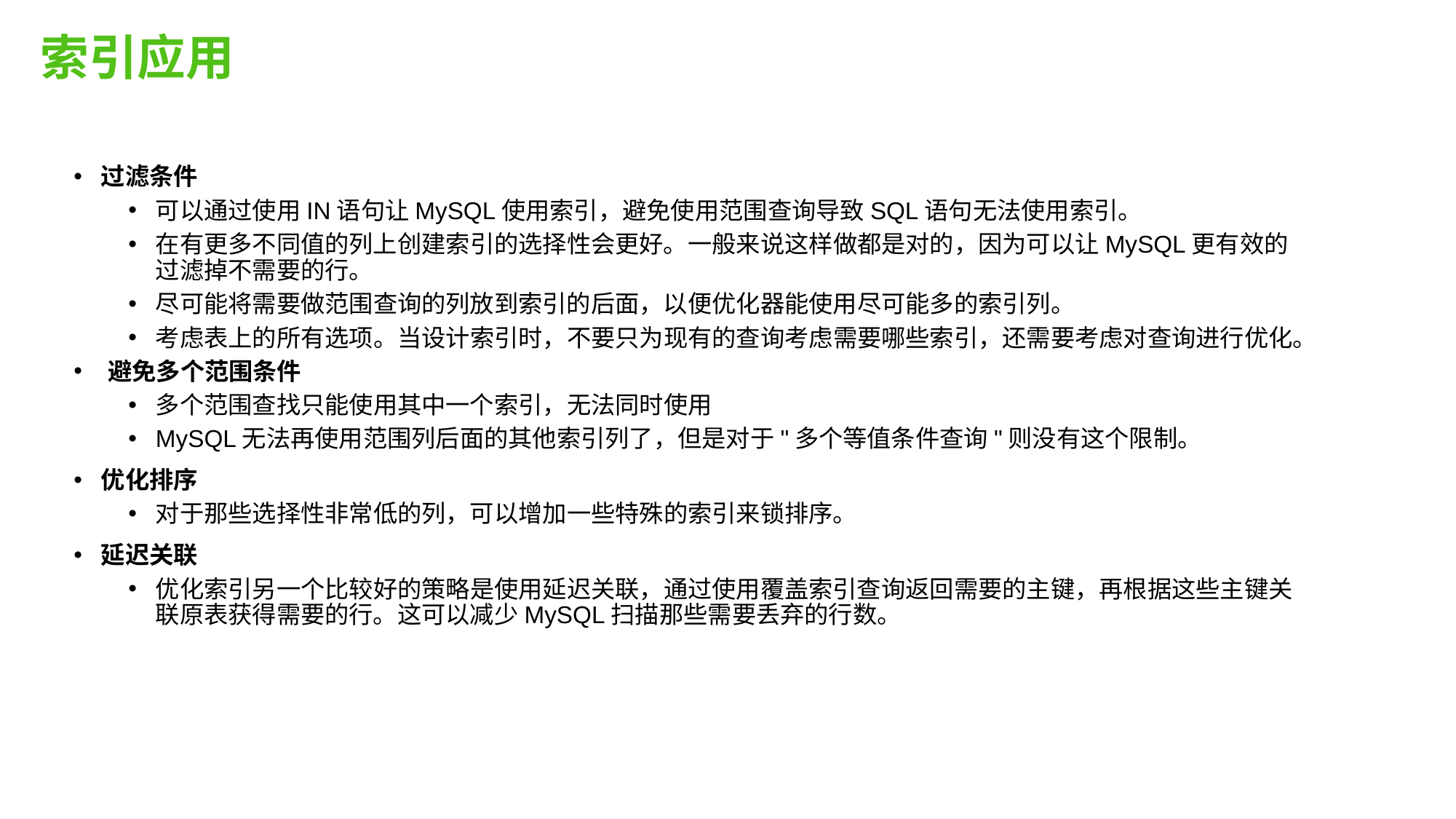

索引应用
过滤条件
可以通过使用IN语句让MySQL使用索引，避免使用范围查询导致SQL语句无法使用索引。
在有更多不同值的列上创建索引的选择性会更好。一般来说这样做都是对的，因为可以让MySQL更有效的过滤掉不需要的行。
尽可能将需要做范围查询的列放到索引的后面，以便优化器能使用尽可能多的索引列。
考虑表上的所有选项。当设计索引时，不要只为现有的查询考虑需要哪些索引，还需要考虑对查询进行优化。
避免多个范围条件
多个范围查找只能使用其中一个索引，无法同时使用
MySQL无法再使用范围列后面的其他索引列了，但是对于"多个等值条件查询"则没有这个限制。
优化排序
对于那些选择性非常低的列，可以增加一些特殊的索引来锁排序。
延迟关联
优化索引另一个比较好的策略是使用延迟关联，通过使用覆盖索引查询返回需要的主键，再根据这些主键关联原表获得需要的行。这可以减少MySQL扫描那些需要丢弃的行数。